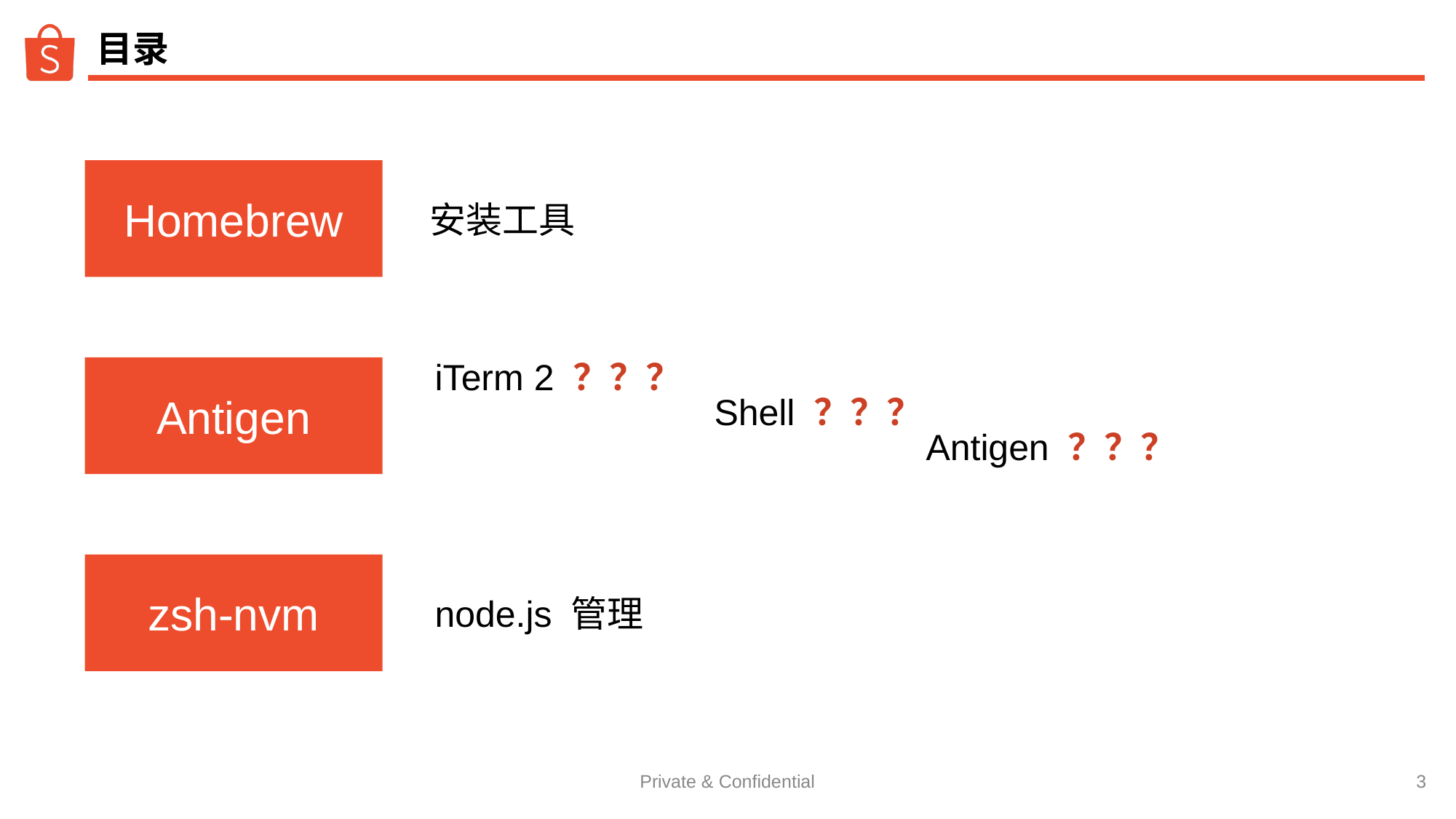

# 目录

Homebrew
安装工具

Antigen
iTerm 2 ？？？
      Shell ？？？
Antigen ？？？

zsh-nvm
node.js 管理
Private & Confidential
3